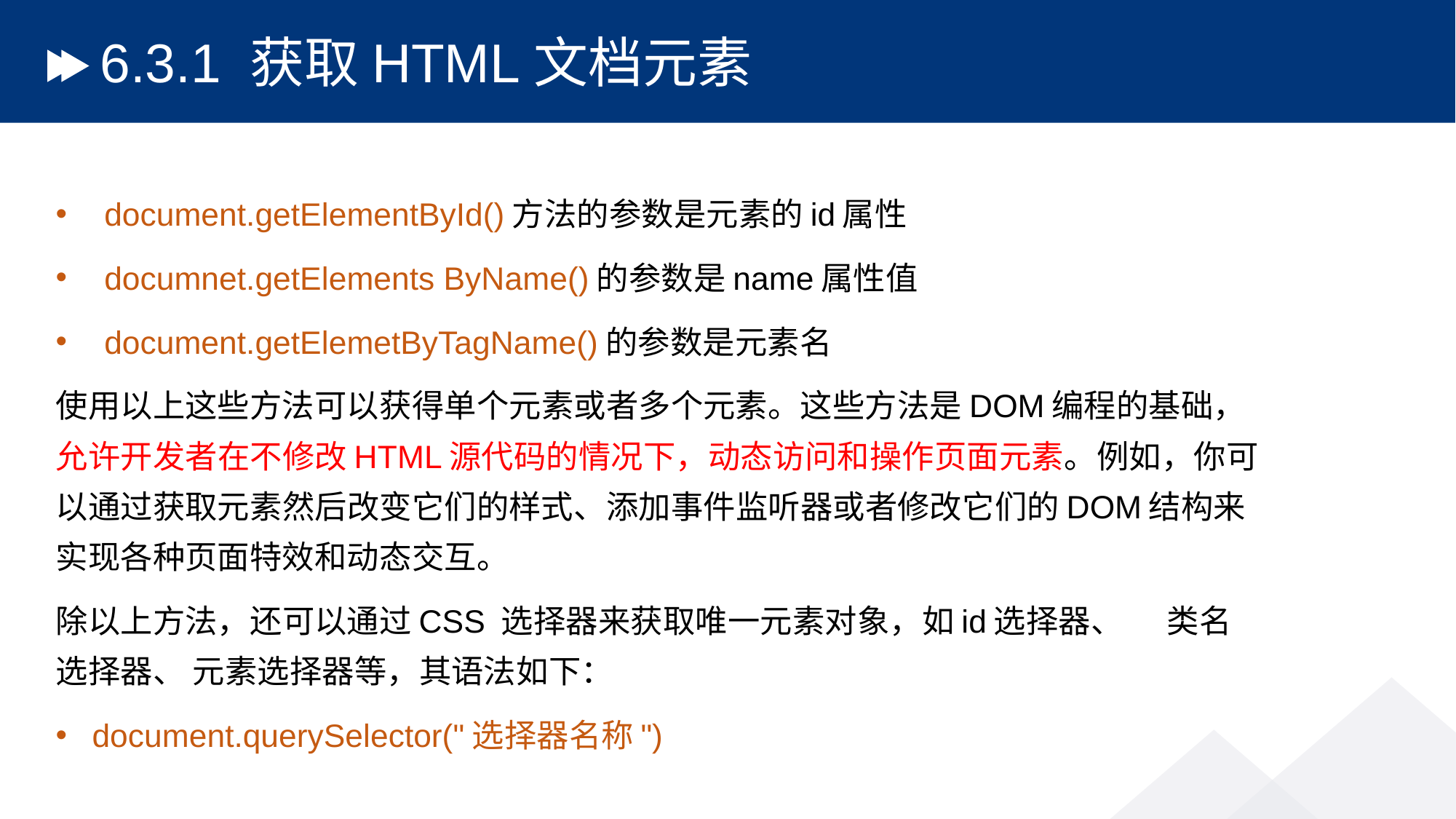

# 6.3.1 获取HTML文档元素
document.getElementById()方法的参数是元素的id属性
documnet.getElements ByName()的参数是name属性值
document.getElemetByTagName()的参数是元素名
使用以上这些方法可以获得单个元素或者多个元素。这些方法是DOM编程的基础，允许开发者在不修改HTML源代码的情况下，动态访问和操作页面元素。例如，你可以通过获取元素然后改变它们的样式、添加事件监听器或者修改它们的DOM结构来实现各种页面特效和动态交互。
除以上方法，还可以通过CSS 选择器来获取唯一元素对象，如id选择器、      类名选择器、 元素选择器等，其语法如下：
document.querySelector("选择器名称")